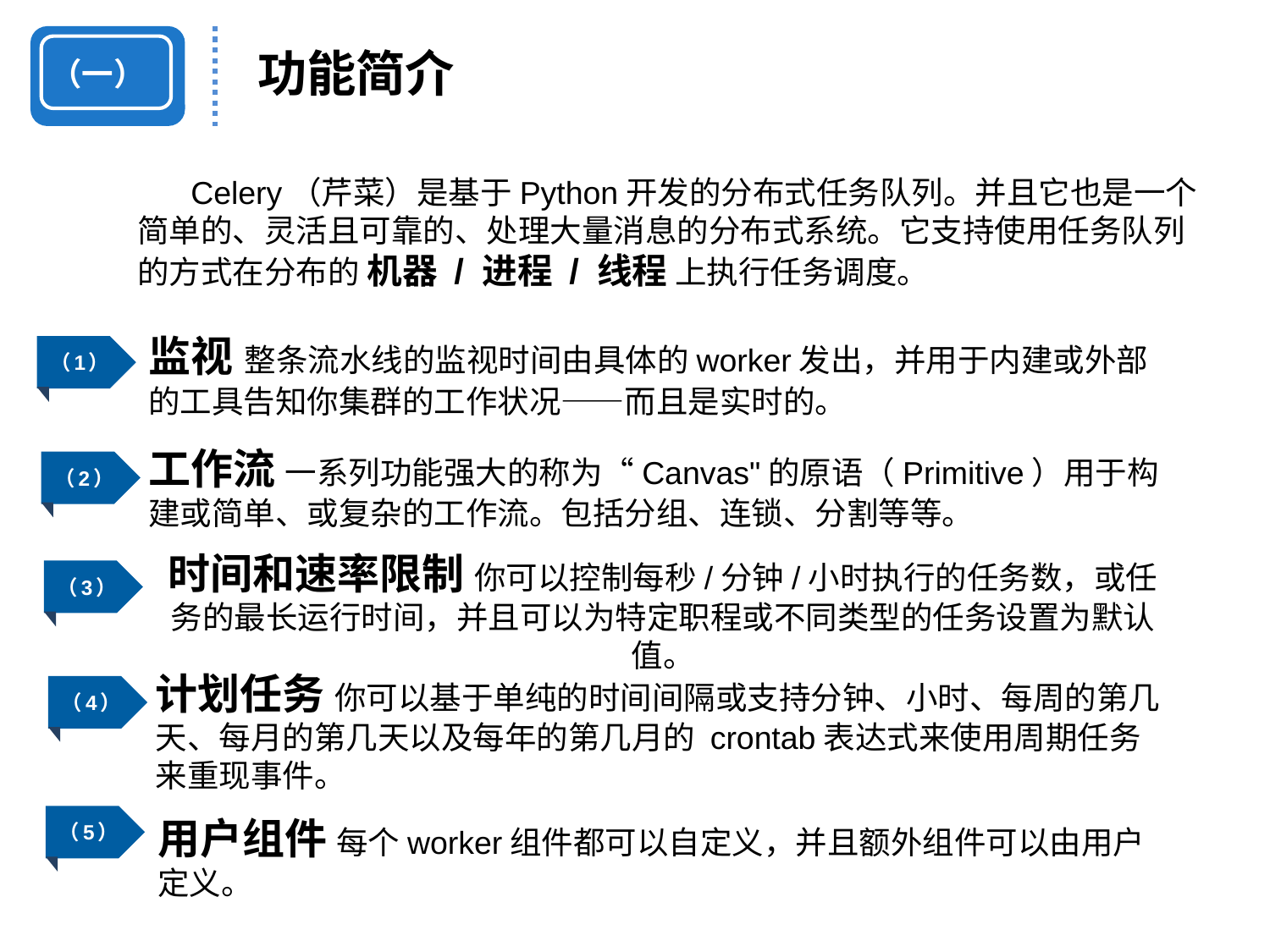

功能简介
（一）
      Celery（芹菜）是基于Python开发的分布式任务队列。并且它也是一个简单的、灵活且可靠的、处理大量消息的分布式系统。它支持使用任务队列的方式在分布的 机器 / 进程 / 线程 上执行任务调度。
监视 整条流水线的监视时间由具体的worker发出，并用于内建或外部的工具告知你集群的工作状况——而且是实时的。
（1）

工作流 一系列功能强大的称为“Canvas"的原语（Primitive）用于构建或简单、或复杂的工作流。包括分组、连锁、分割等等。
（2）

时间和速率限制 你可以控制每秒/分钟/小时执行的任务数，或任务的最长运行时间，并且可以为特定职程或不同类型的任务设置为默认值。
（3）

计划任务 你可以基于单纯的时间间隔或支持分钟、小时、每周的第几天、每月的第几天以及每年的第几月的 crontab表达式来使用周期任务来重现事件。
（4）

用户组件 每个worker组件都可以自定义，并且额外组件可以由用户定义。
（5）